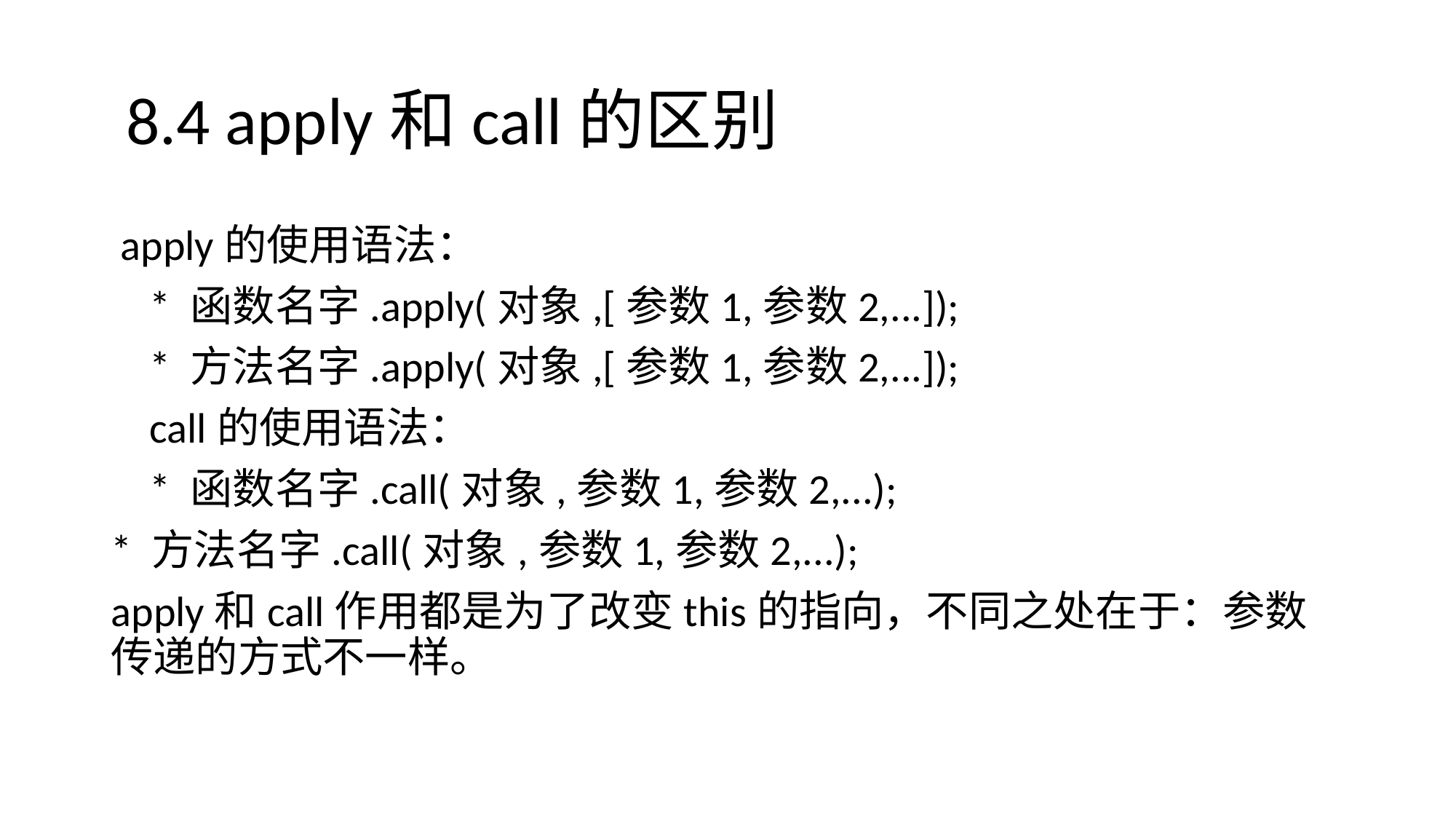

# 8.4 apply和call的区别
 apply的使用语法：
    * 函数名字.apply(对象,[参数1,参数2,...]);
    * 方法名字.apply(对象,[参数1,参数2,...]);
    call的使用语法：
    * 函数名字.call(对象,参数1,参数2,...);
* 方法名字.call(对象,参数1,参数2,...);
apply和call作用都是为了改变this的指向，不同之处在于：参数传递的方式不一样。